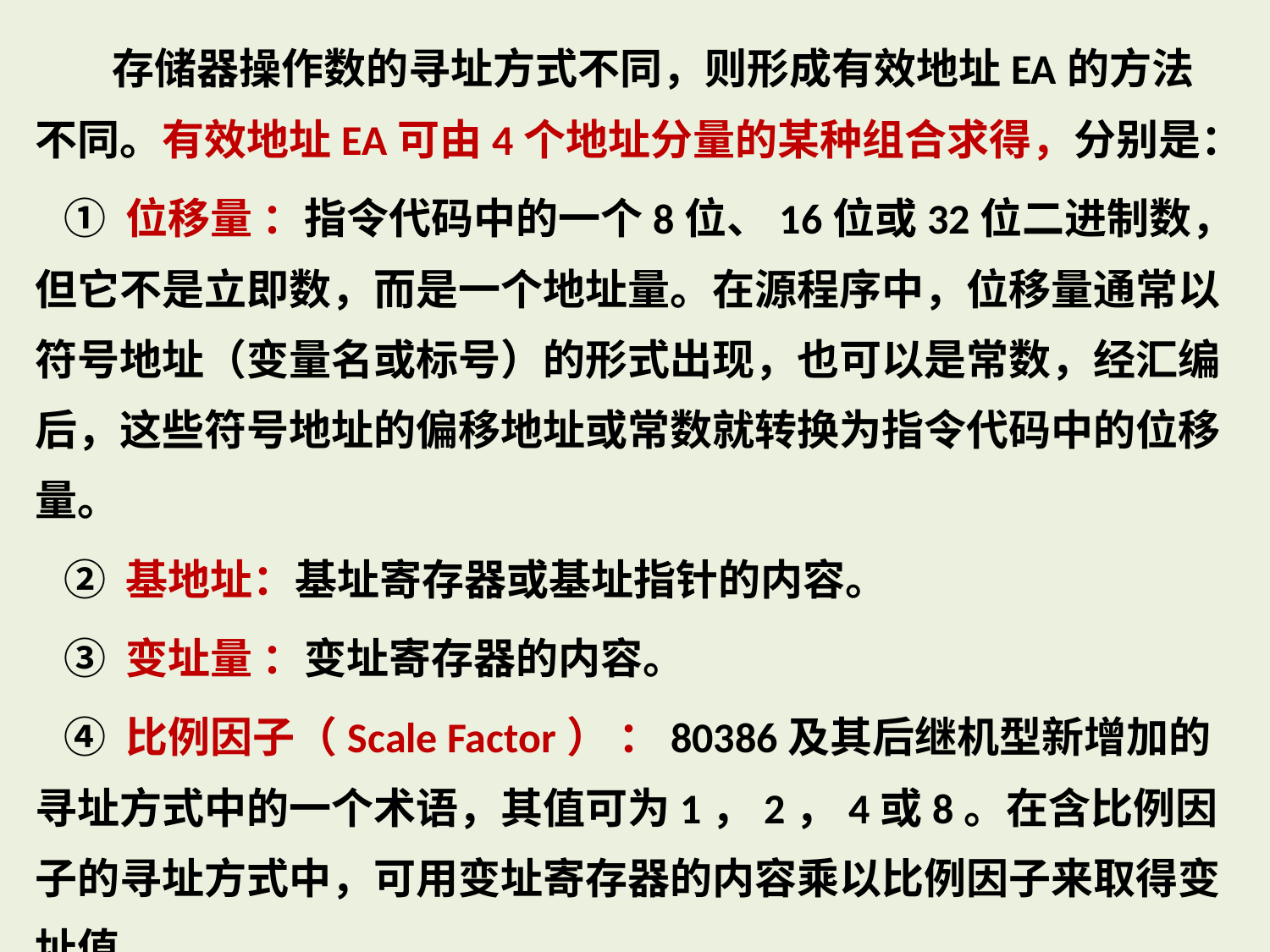

存储器操作数的寻址方式不同，则形成有效地址EA的方法不同。有效地址EA可由4个地址分量的某种组合求得，分别是：
        ① 位移量 ：指令代码中的一个8位、16位或32位二进制数，但它不是立即数，而是一个地址量。在源程序中，位移量通常以符号地址（变量名或标号）的形式出现，也可以是常数，经汇编后，这些符号地址的偏移地址或常数就转换为指令代码中的位移量。
        ② 基地址：基址寄存器或基址指针的内容。
        ③ 变址量 ：变址寄存器的内容。
        ④ 比例因子（Scale Factor） ：80386及其后继机型新增加的寻址方式中的一个术语，其值可为1，2，4或8。在含比例因子的寻址方式中，可用变址寄存器的内容乘以比例因子来取得变址值。
83